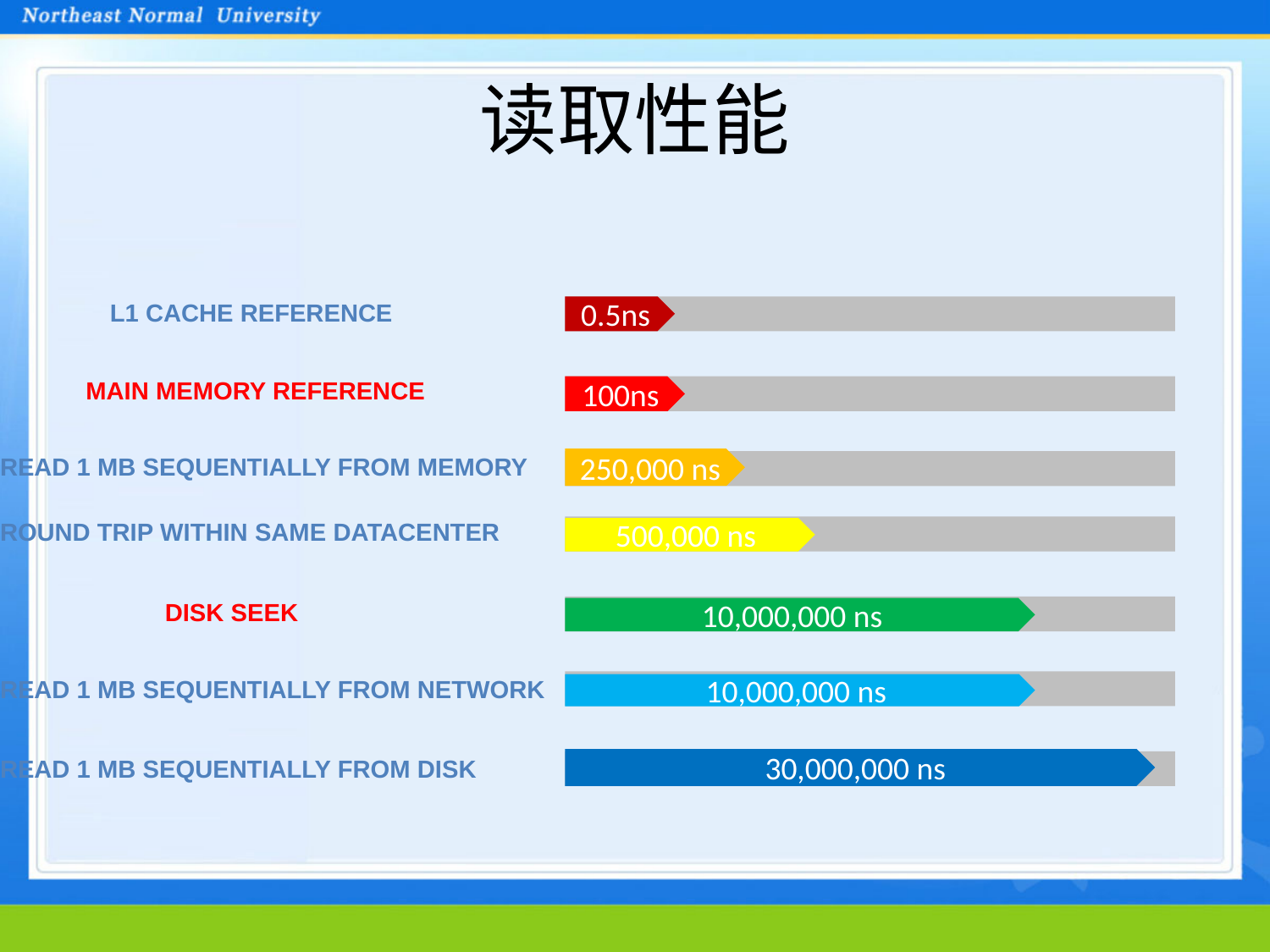

# 读取性能

0.5ns

L1 cache reference
Main memory reference
100ns

250,000 ns

Read 1 MB sequentially from memory
Round trip within same datacenter

500,000 ns
Disk seek

10,000,000 ns

10,000,000 ns
Read 1 MB sequentially from network
30,000,000 ns

Read 1 MB sequentially from disk